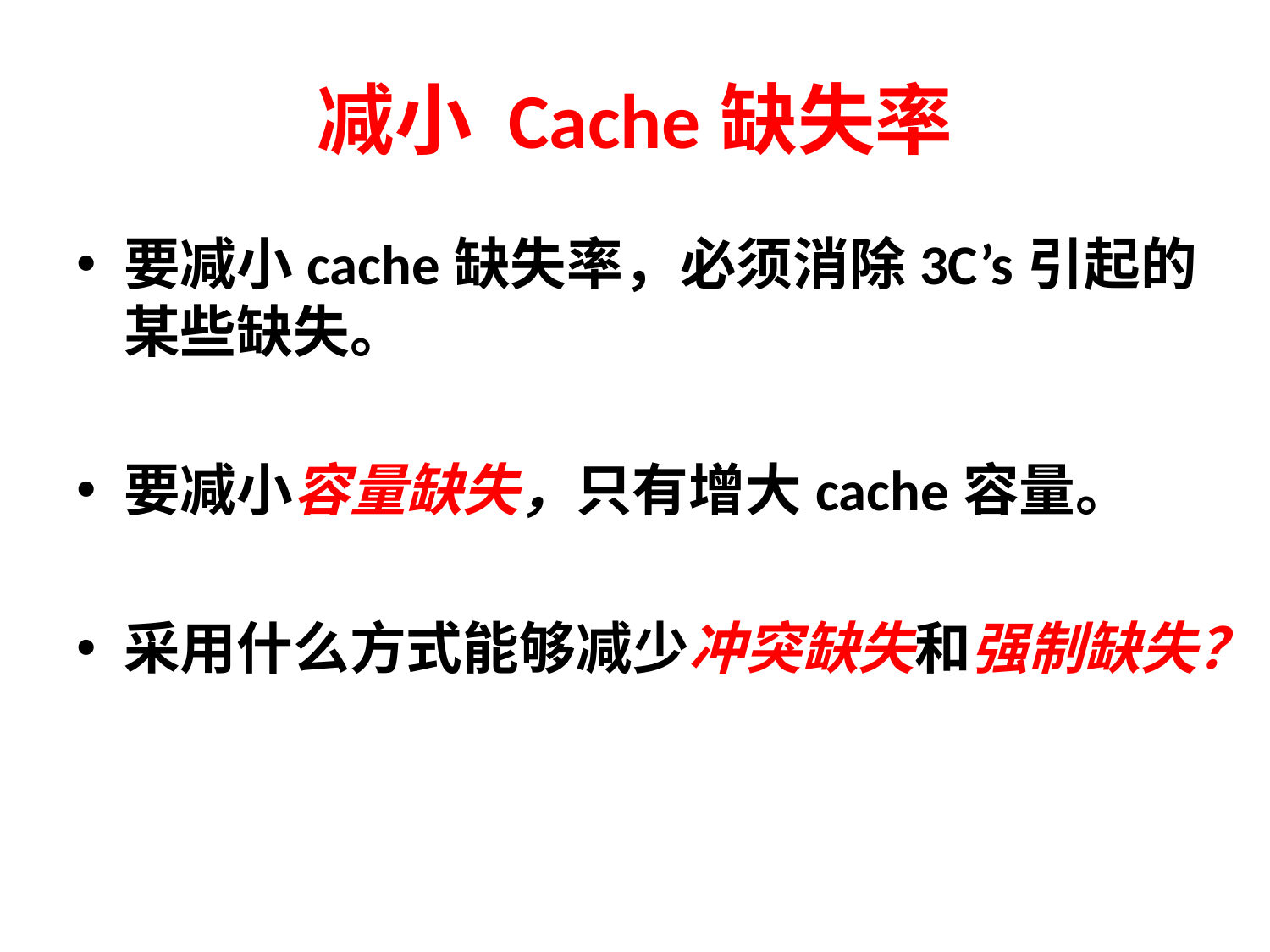

# 减小 Cache缺失率
要减小cache缺失率，必须消除3C’s引起的某些缺失。

要减小容量缺失，只有增大cache容量。

采用什么方式能够减少冲突缺失和强制缺失？

9